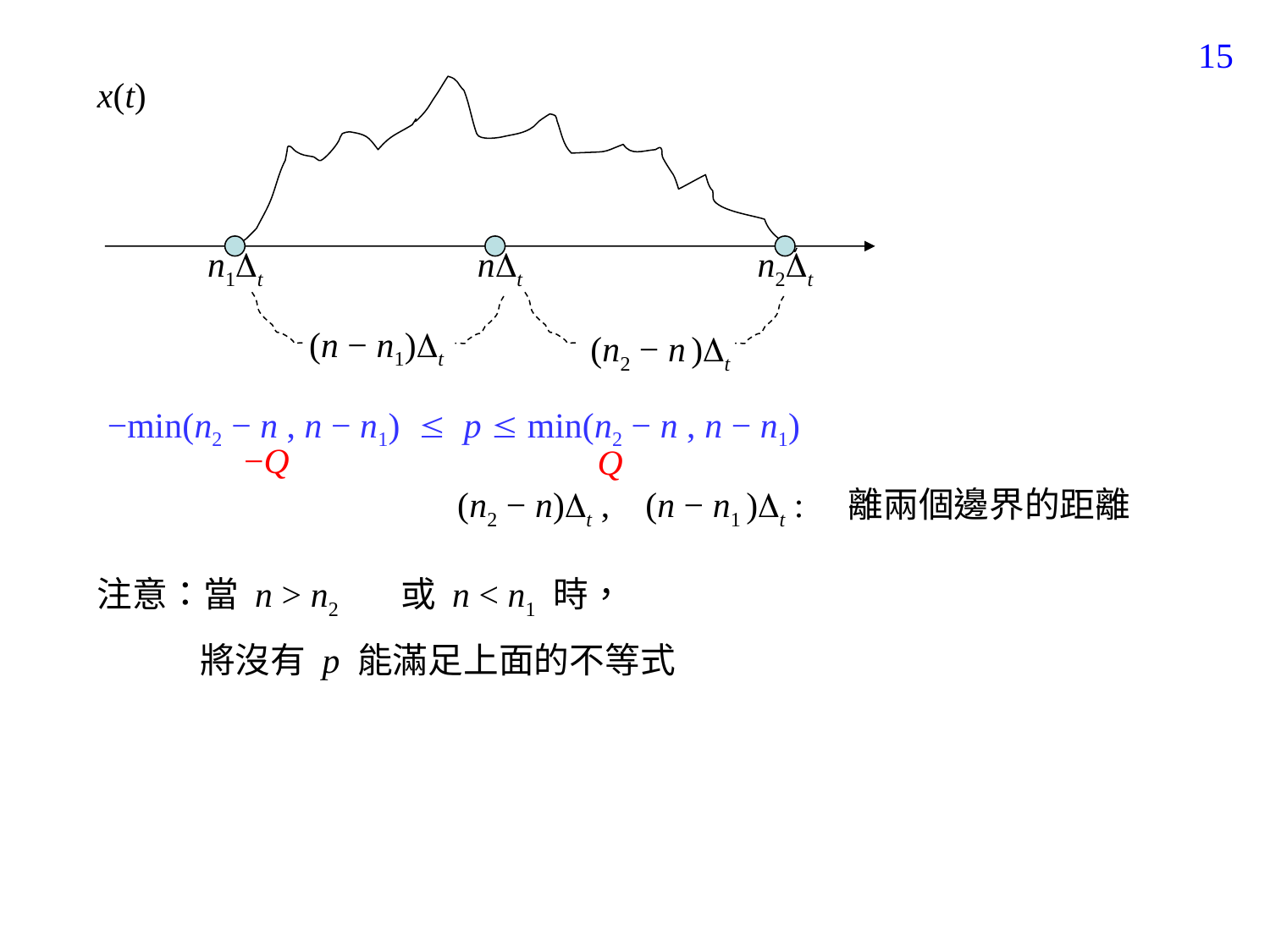

15
x(t)

n1Δt

nΔt

n2Δt

(n − n1)Δt
(n2 − n )Δt
−min(n2 − n , n − n1)  ≤  p ≤ min(n2 − n , n − n1)
−Q
Q
(n2 − n)Δt ,    (n − n1 )Δt :    離兩個邊界的距離
注意：當 n > n2      或 n < n1 時，
            將沒有 p 能滿足上面的不等式